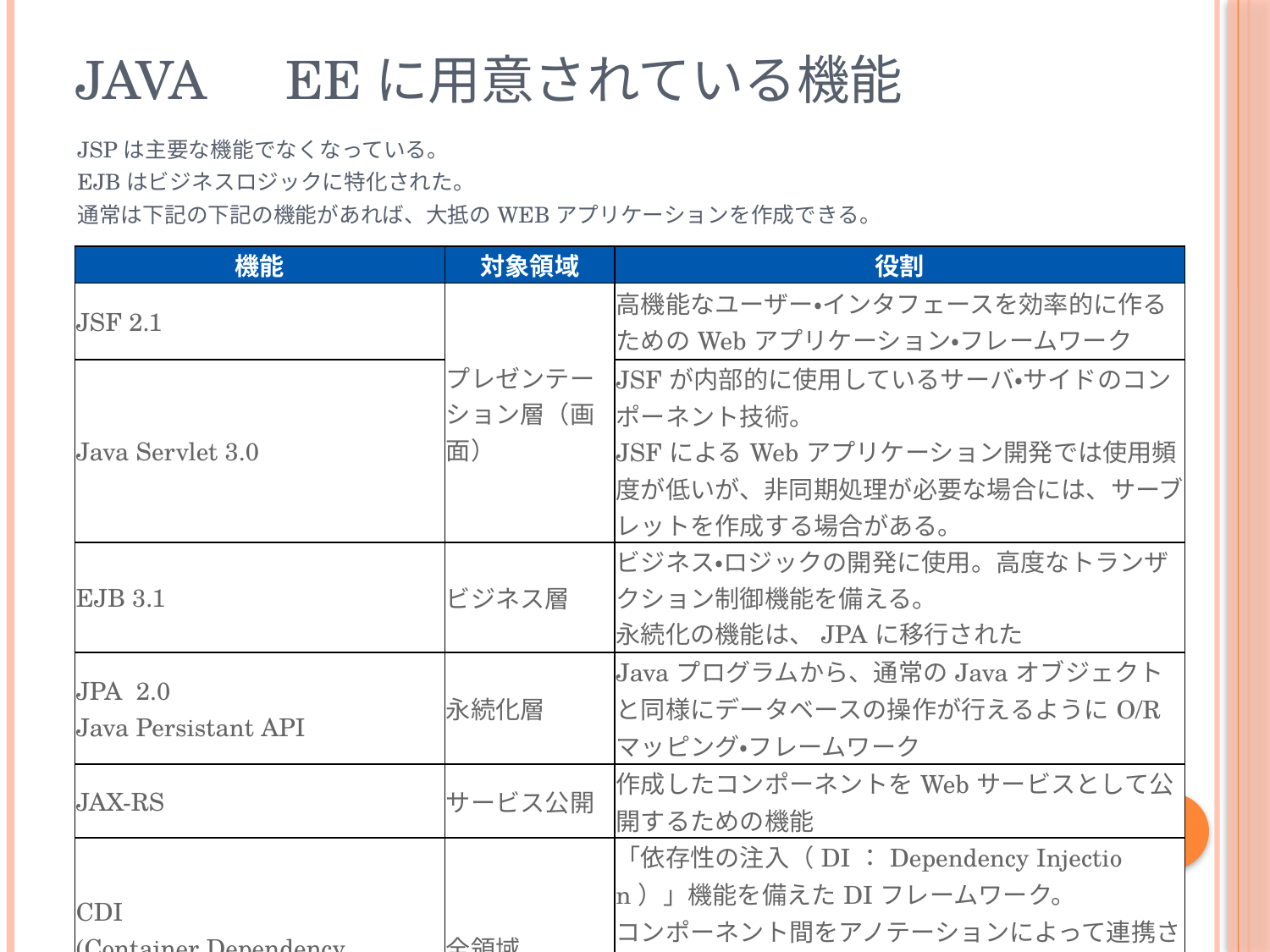

# Java　EEに用意されている機能
JSPは主要な機能でなくなっている。
EJBはビジネスロジックに特化された。
通常は下記の下記の機能があれば、大抵のWebアプリケーションを作成できる。
| 機能 | 対象領域 | 役割 |
| --- | --- | --- |
| JSF 2.1 | プレゼンテー ション層（画面） | 高機能なユーザー・インタフェースを効率的に作るためのWebアプリケーション・フレームワーク |
| Java Servlet 3.0 |  | JSFが内部的に使用しているサーバ・サイドのコンポーネント技術。 JSFによるWebアプリケーション開発では使用頻度が低いが、非同期処理が必要な場合には、サーブレットを作成する場合がある。 |
| EJB 3.1 | ビジネス層 | ビジネス・ロジックの開発に使用。高度なトランザクション制御機能を備える。 永続化の機能は、JPAに移行された |
| JPA 2.0 Java Persistant API | 永続化層 | Javaプログラムから、通常のJavaオブジェクトと同様にデータベースの操作が行えるようにO/Rマッピング・フレームワーク |
| JAX-RS | サービス公開 | 作成したコンポーネントをWebサービスとして公開するための機能 |
| CDI (Container Dependency Injection) | 全領域 | 「依存性の注入（DI：Dependency Injection）」機能を備えたDIフレームワーク。 コンポーネント間をアノテーションによって連携させる。CDIを使うことで、各層の疎結合を実現でき、アプリケーション開発／保守時のテストが容易になる。 |